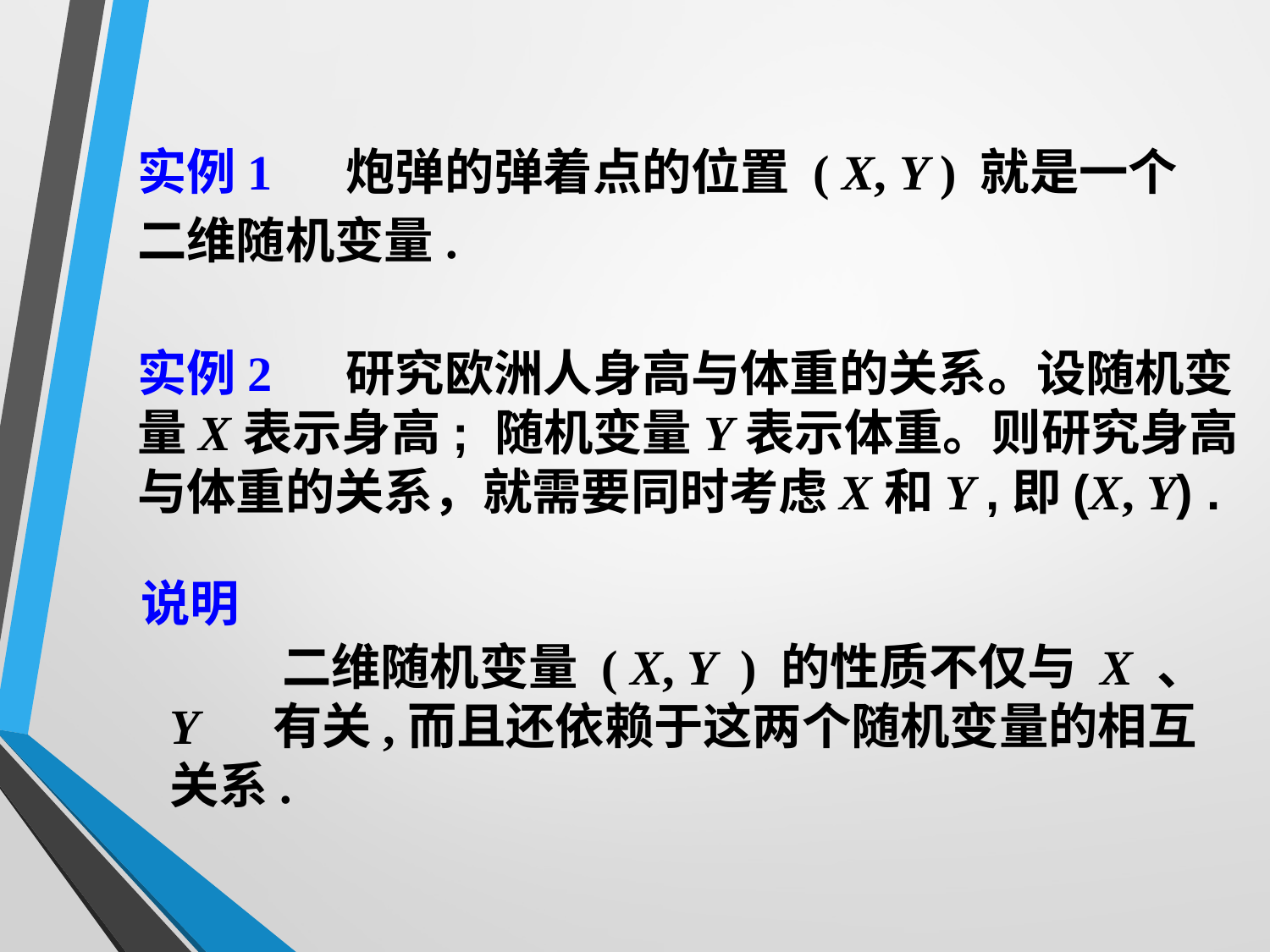

实例1     炮弹的弹着点的位置 ( X, Y ) 就是一个二维随机变量.
实例2     研究欧洲人身高与体重的关系。设随机变量X表示身高; 随机变量Y表示体重。则研究身高与体重的关系，就需要同时考虑X和Y ,即(X, Y) .
说明
         二维随机变量 ( X, Y  ) 的性质不仅与 X 、Y     有关,而且还依赖于这两个随机变量的相互关系.